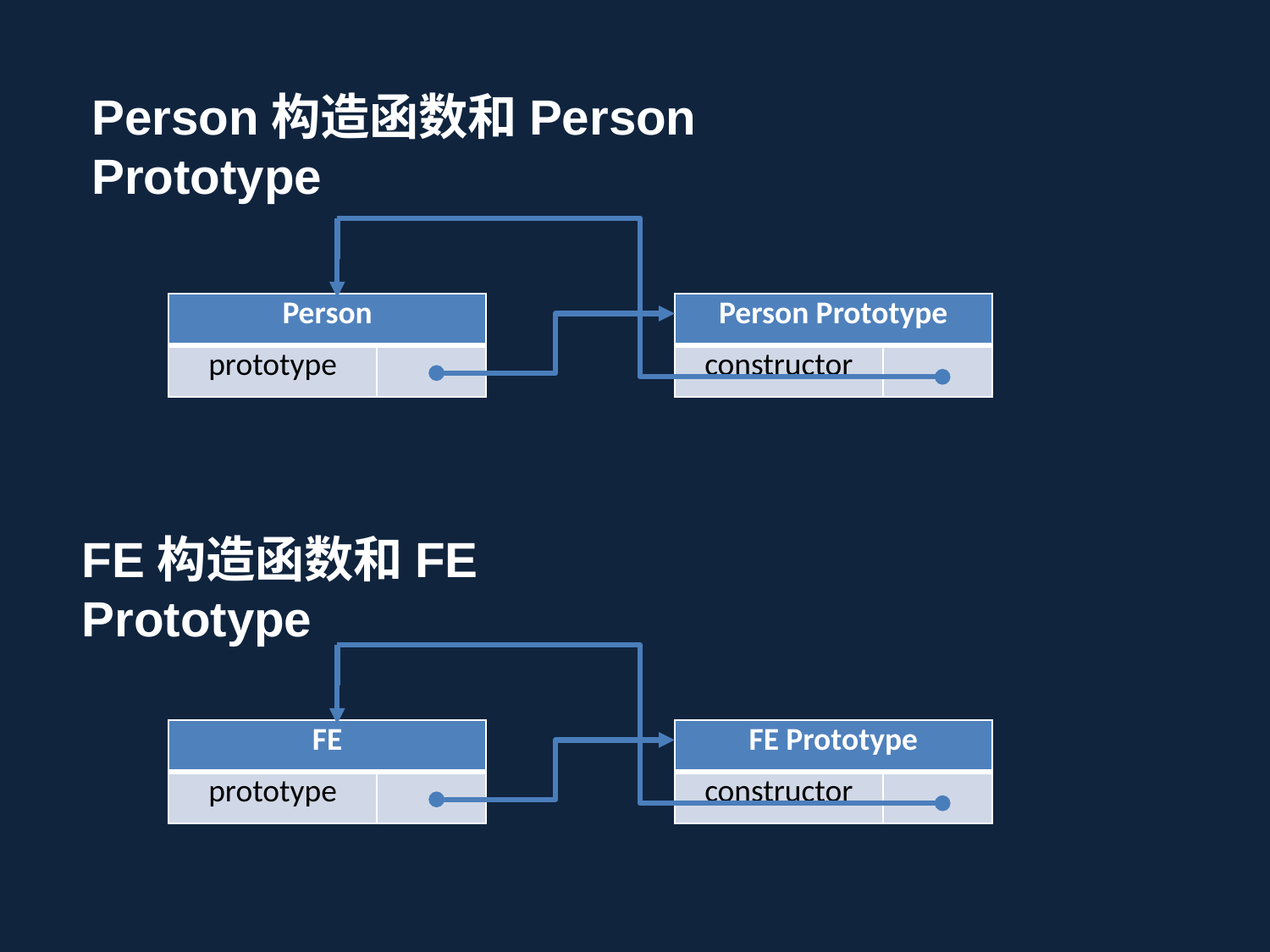

Person构造函数和Person Prototype
| Person |  |
| --- | --- |
| prototype |  |
| Person Prototype |  |
| --- | --- |
| constructor |  |
FE构造函数和FE Prototype
| FE |  |
| --- | --- |
| prototype |  |
| FE Prototype |  |
| --- | --- |
| constructor |  |